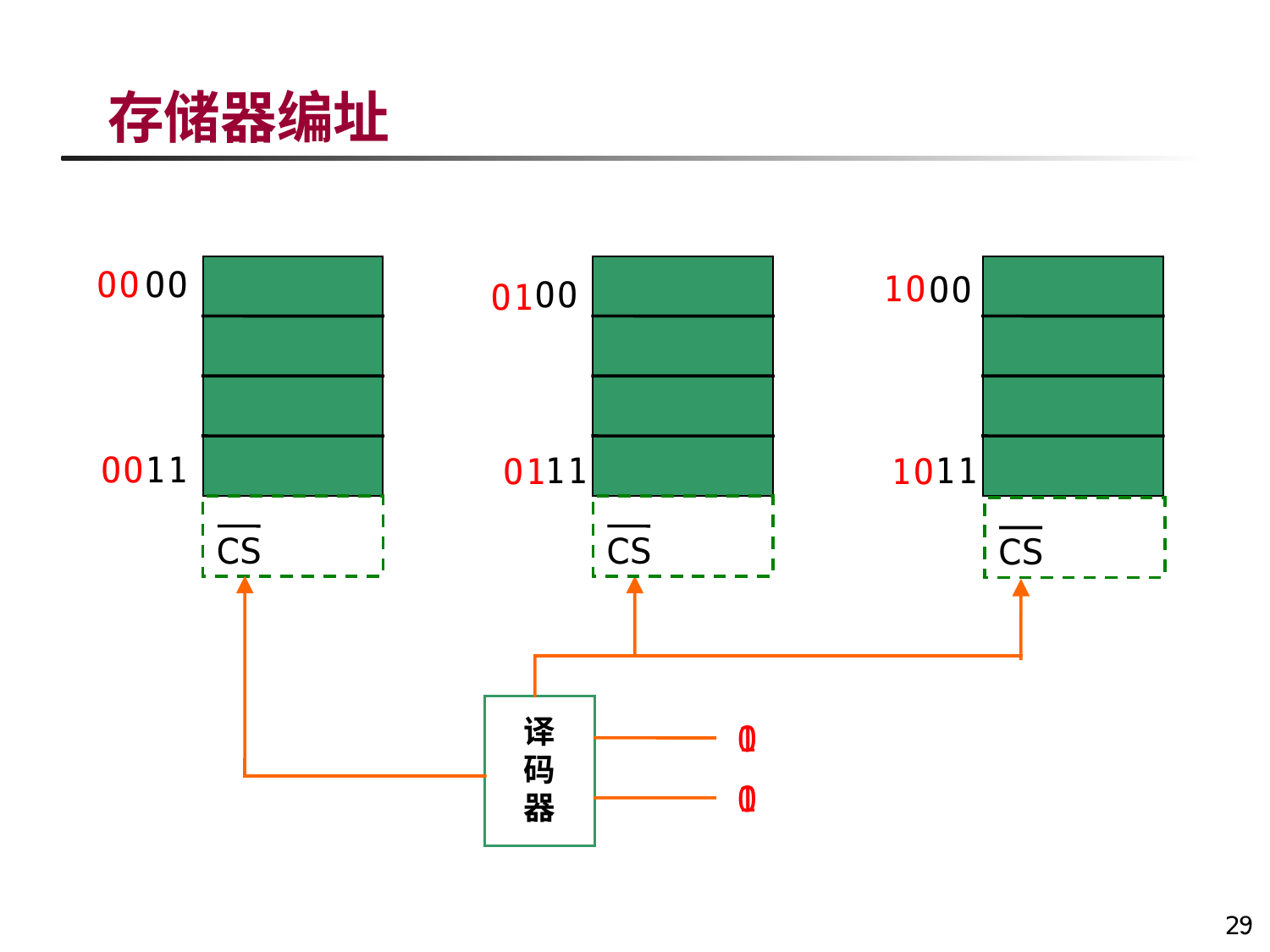

# 存储器编址
00

00
10
00
00
01

00
11
11
11
01
10

CS
CS
CS

译码器
0
1

0
1

29